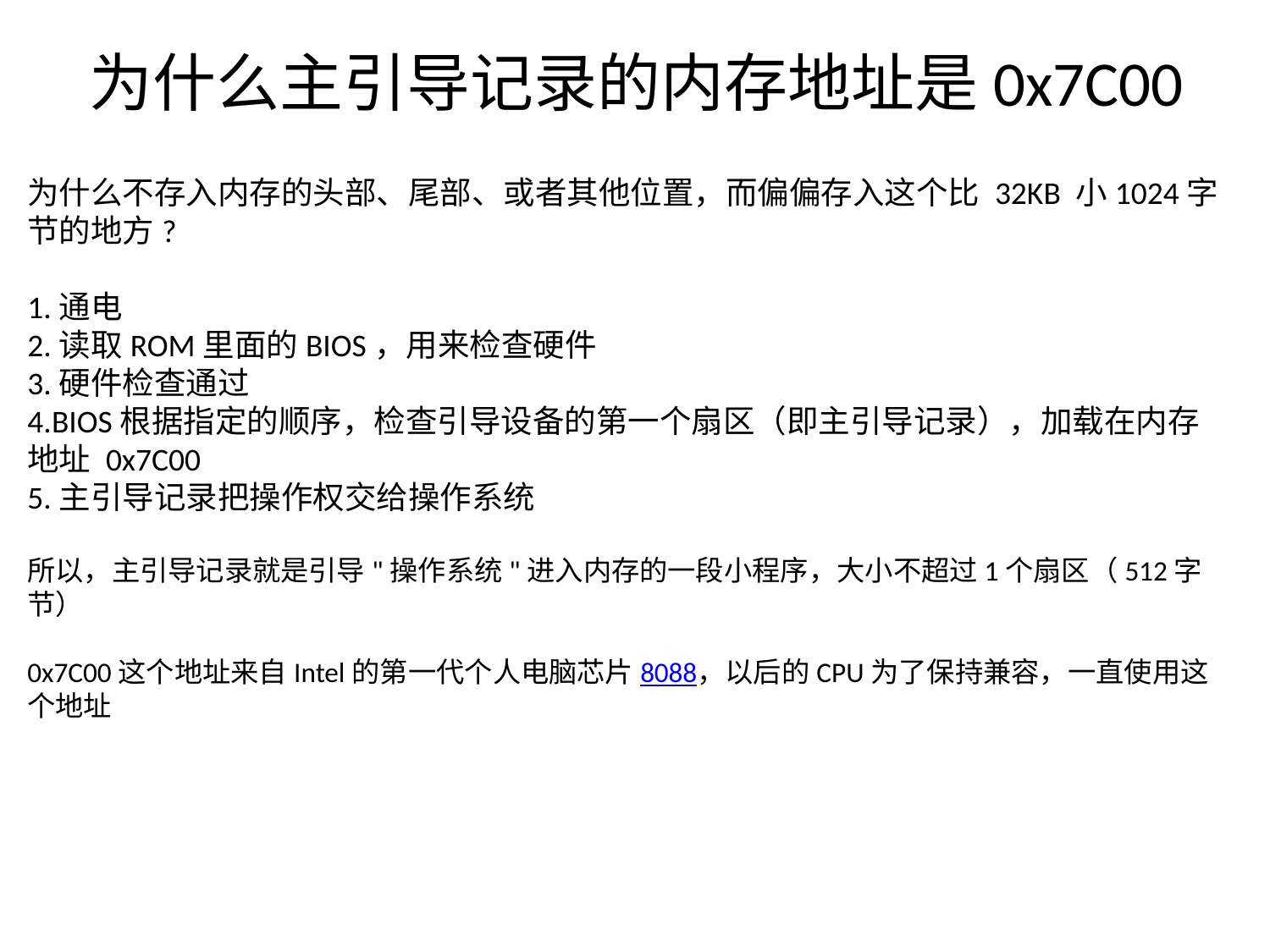

# 为什么主引导记录的内存地址是0x7C00
为什么不存入内存的头部、尾部、或者其他位置，而偏偏存入这个比 32KB 小1024字节的地方?

1.通电
2.读取ROM里面的BIOS，用来检查硬件
3.硬件检查通过
4.BIOS根据指定的顺序，检查引导设备的第一个扇区（即主引导记录），加载在内存地址 0x7C00
5.主引导记录把操作权交给操作系统

所以，主引导记录就是引导"操作系统"进入内存的一段小程序，大小不超过1个扇区（512字节）

0x7C00这个地址来自Intel的第一代个人电脑芯片8088，以后的CPU为了保持兼容，一直使用这个地址